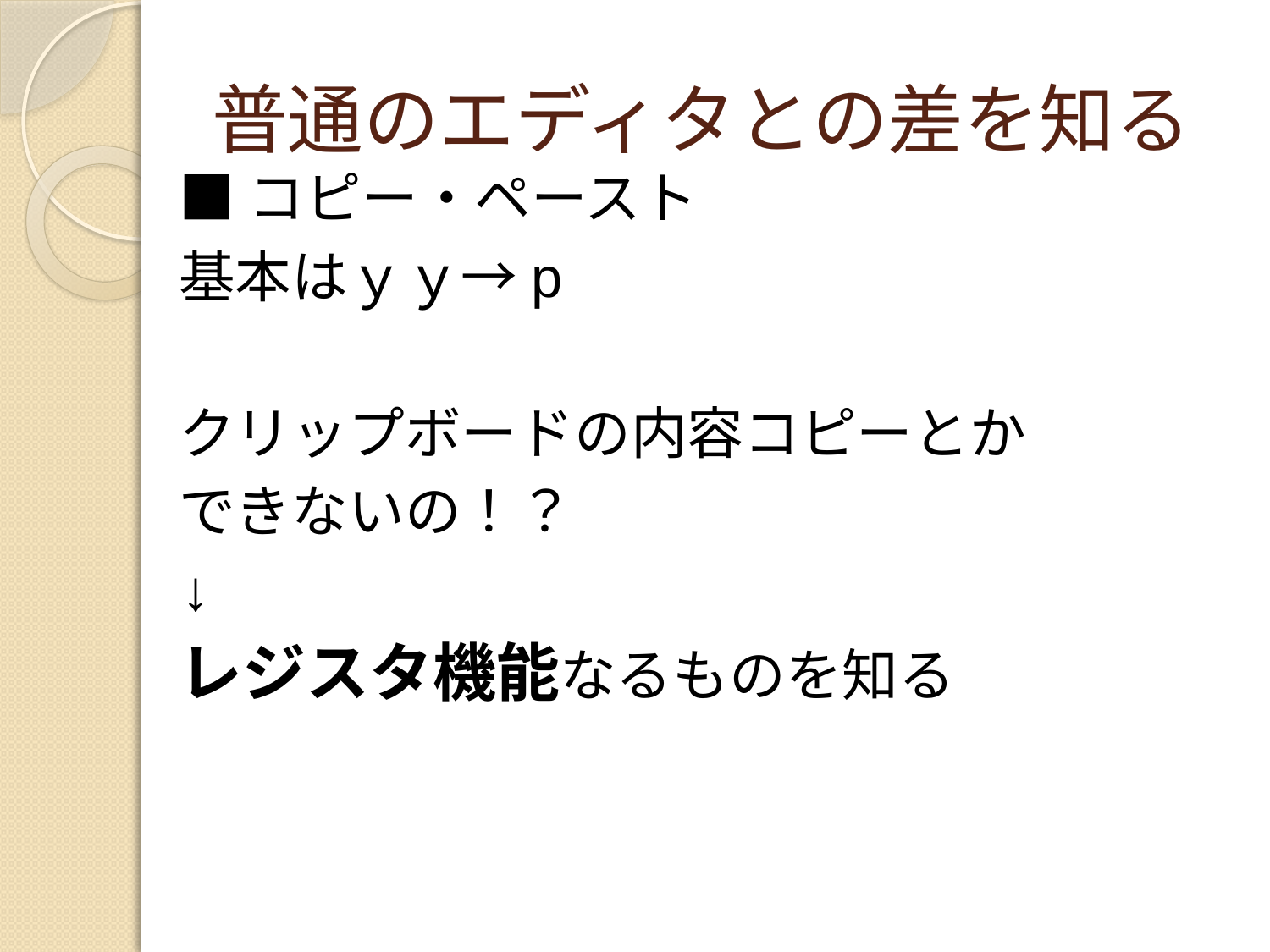

# 普通のエディタとの差を知る
■コピー・ペースト
基本はｙｙ→p

クリップボードの内容コピーとか
できないの！？
↓
レジスタ機能なるものを知る